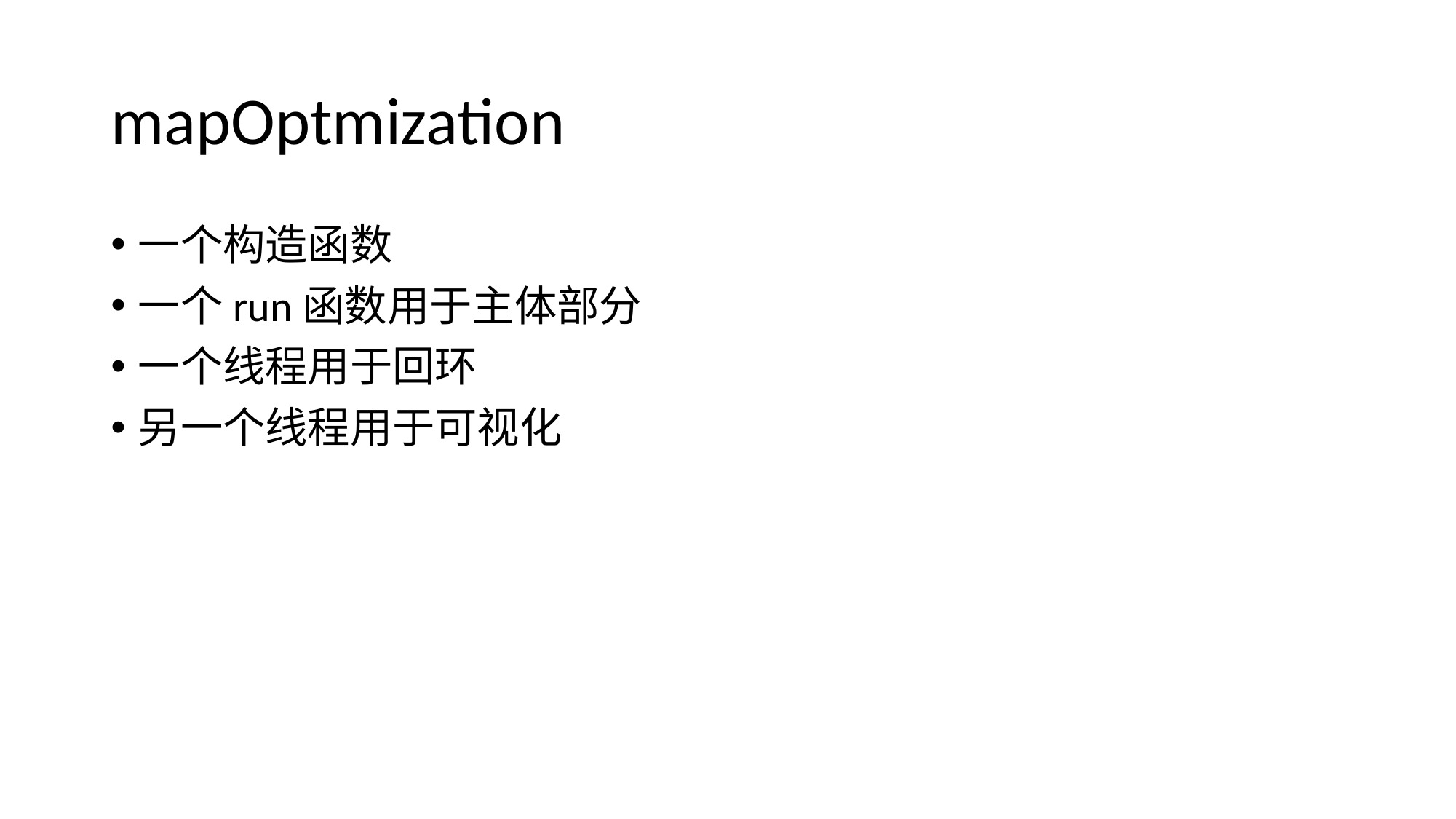

# mapOptmization
一个构造函数
一个run函数用于主体部分
一个线程用于回环
另一个线程用于可视化